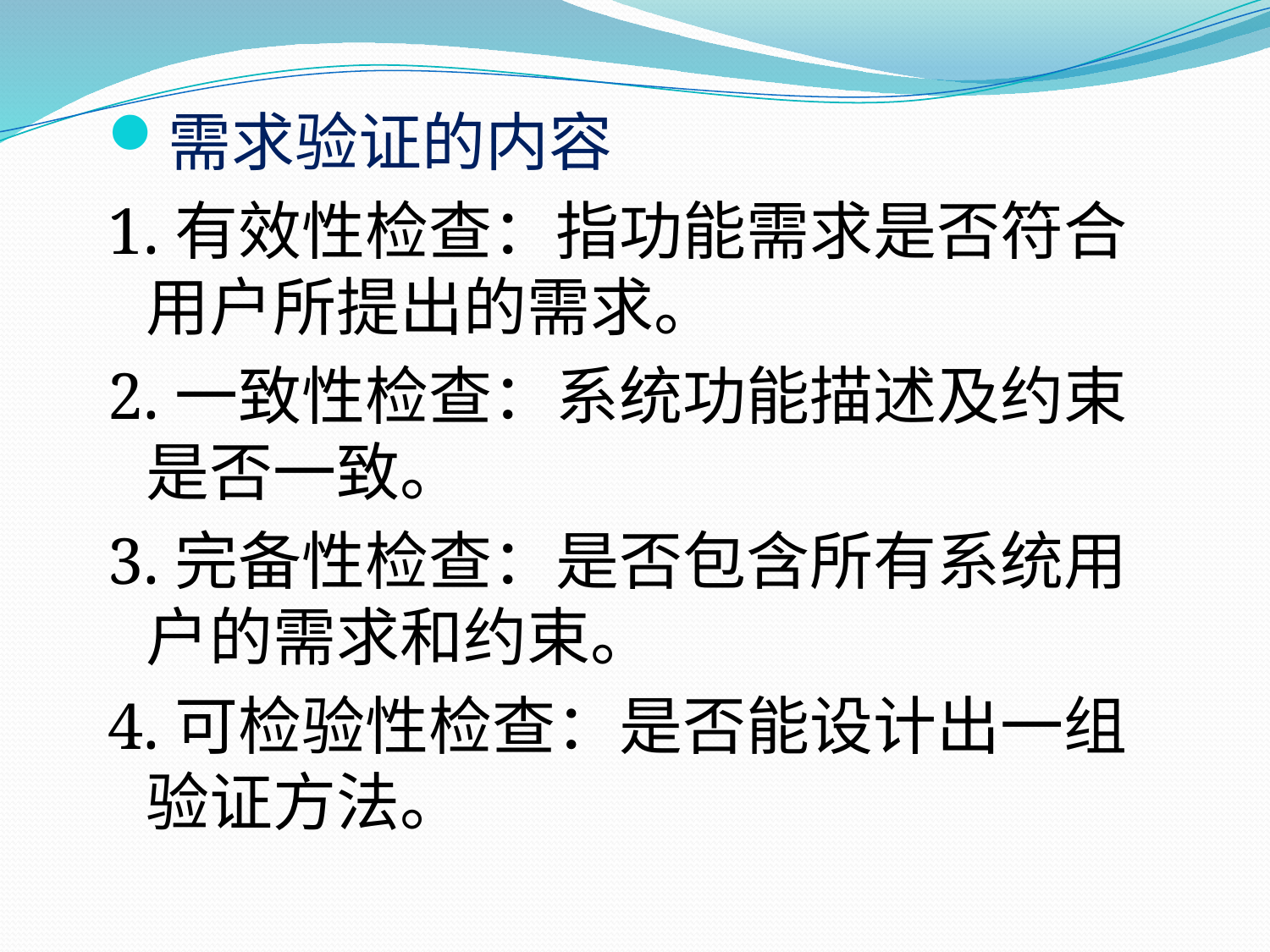

需求验证的内容
1.有效性检查：指功能需求是否符合用户所提出的需求。
2.一致性检查：系统功能描述及约束是否一致。
3.完备性检查：是否包含所有系统用户的需求和约束。
4.可检验性检查：是否能设计出一组验证方法。